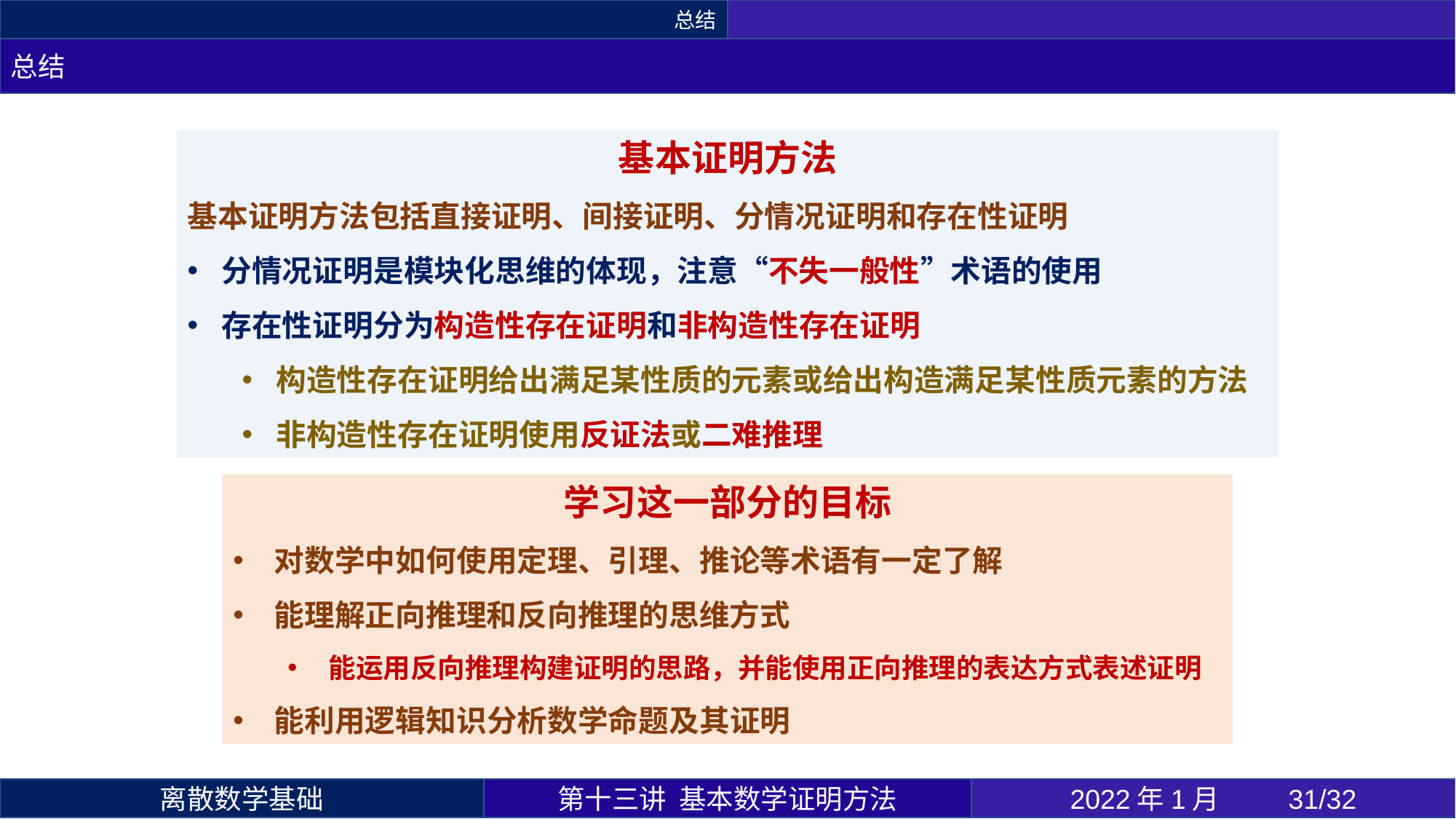

总结
总结
基本证明方法
基本证明方法包括直接证明、间接证明、分情况证明和存在性证明
分情况证明是模块化思维的体现，注意“不失一般性”术语的使用
存在性证明分为构造性存在证明和非构造性存在证明
构造性存在证明给出满足某性质的元素或给出构造满足某性质元素的方法
非构造性存在证明使用反证法或二难推理
学习这一部分的目标
对数学中如何使用定理、引理、推论等术语有一定了解
能理解正向推理和反向推理的思维方式
能运用反向推理构建证明的思路，并能使用正向推理的表达方式表述证明
能利用逻辑知识分析数学命题及其证明
第十三讲  基本数学证明方法
2022年1月 	31/32
离散数学基础